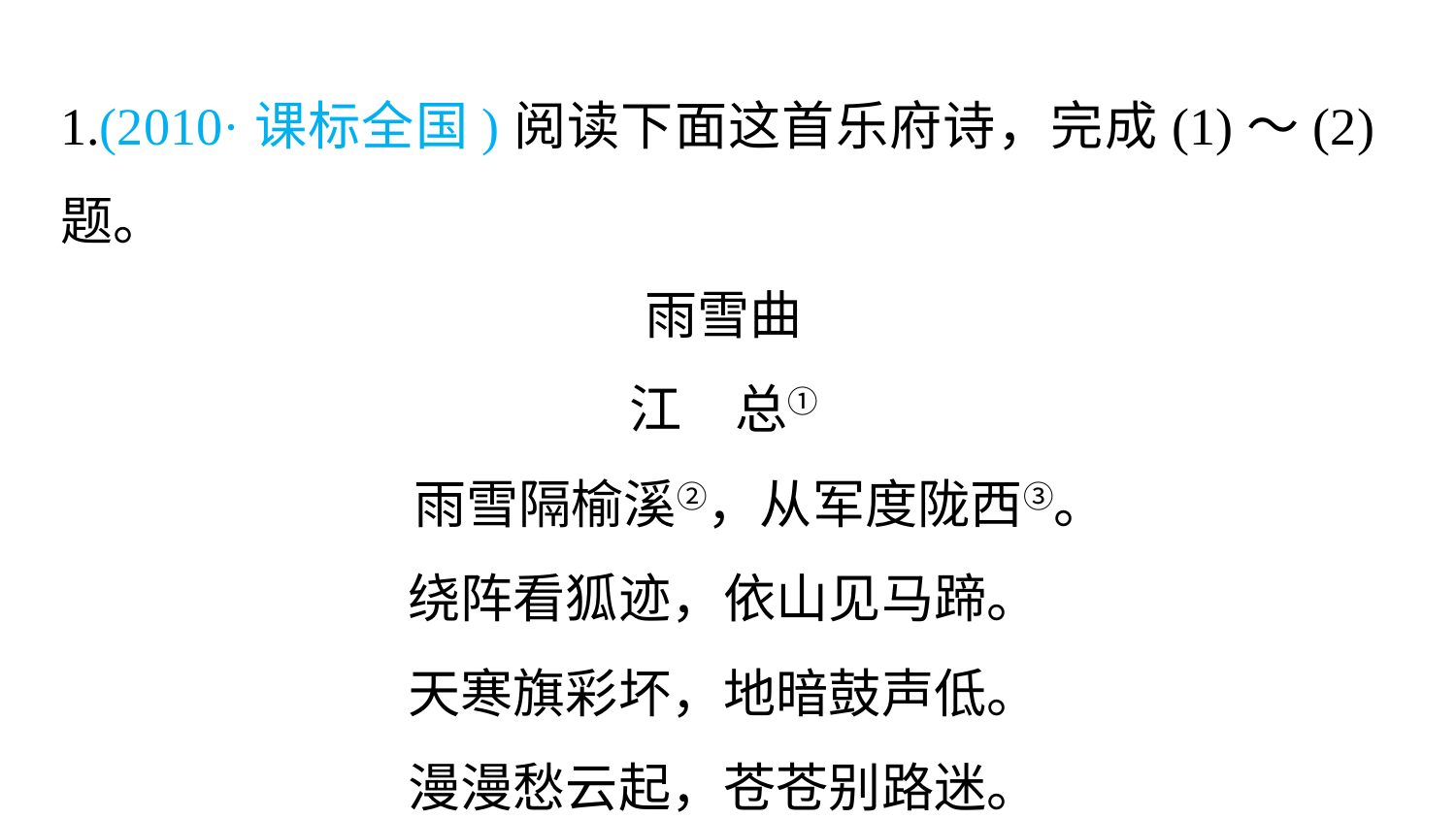

1.(2010·课标全国)阅读下面这首乐府诗，完成(1)～(2)题。
雨雪曲
江　总①
     雨雪隔榆溪②，从军度陇西③。
绕阵看狐迹，依山见马蹄。
天寒旗彩坏，地暗鼓声低。
漫漫愁云起，苍苍别路迷。